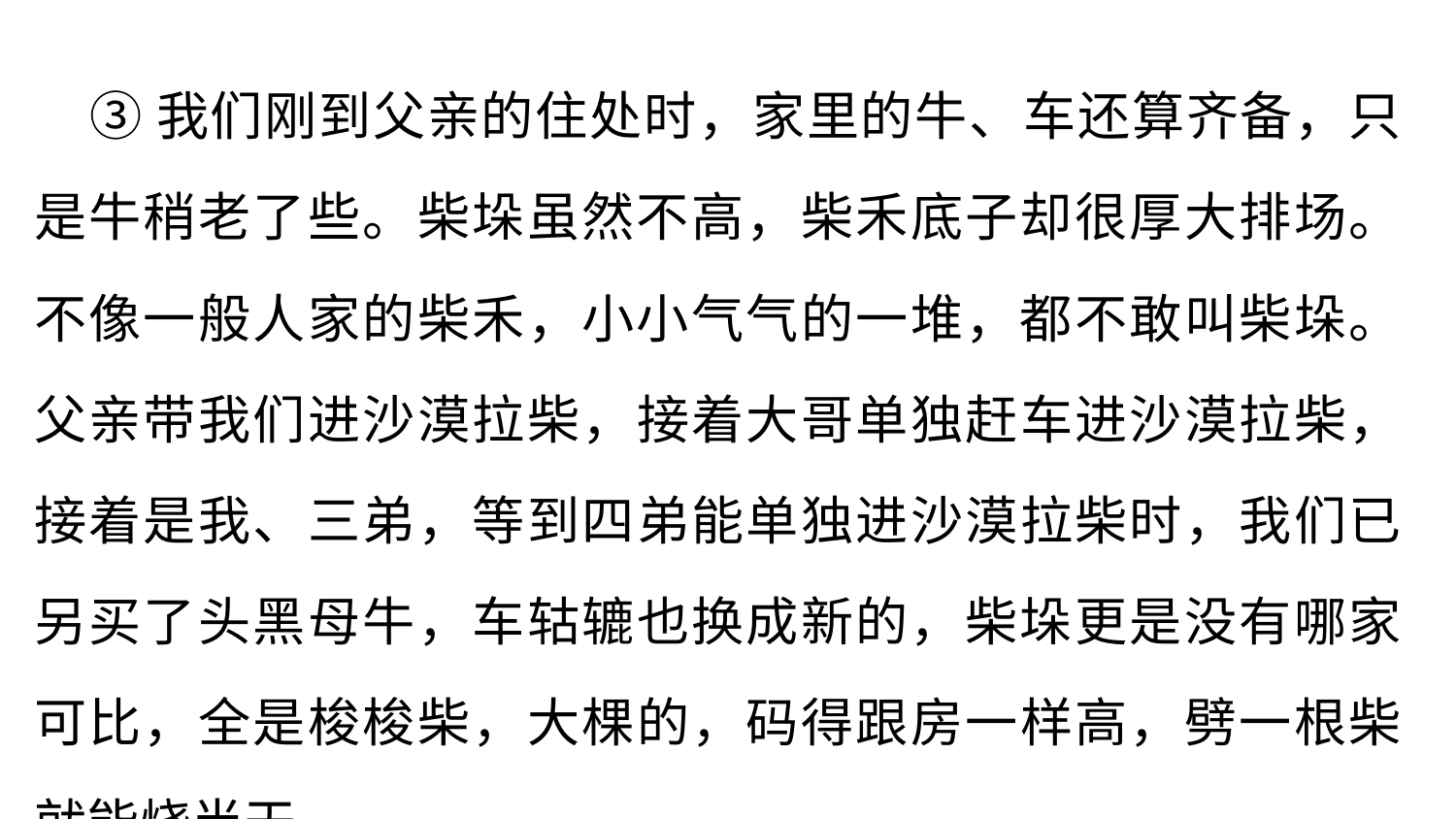

③我们刚到父亲的住处时，家里的牛、车还算齐备，只是牛稍老了些。柴垛虽然不高，柴禾底子却很厚大排场。不像一般人家的柴禾，小小气气的一堆，都不敢叫柴垛。父亲带我们进沙漠拉柴，接着大哥单独赶车进沙漠拉柴，接着是我、三弟，等到四弟能单独进沙漠拉柴时，我们已另买了头黑母牛，车轱辘也换成新的，柴垛更是没有哪家可比，全是梭梭柴，大棵的，码得跟房一样高，劈一根柴就能烧半天。